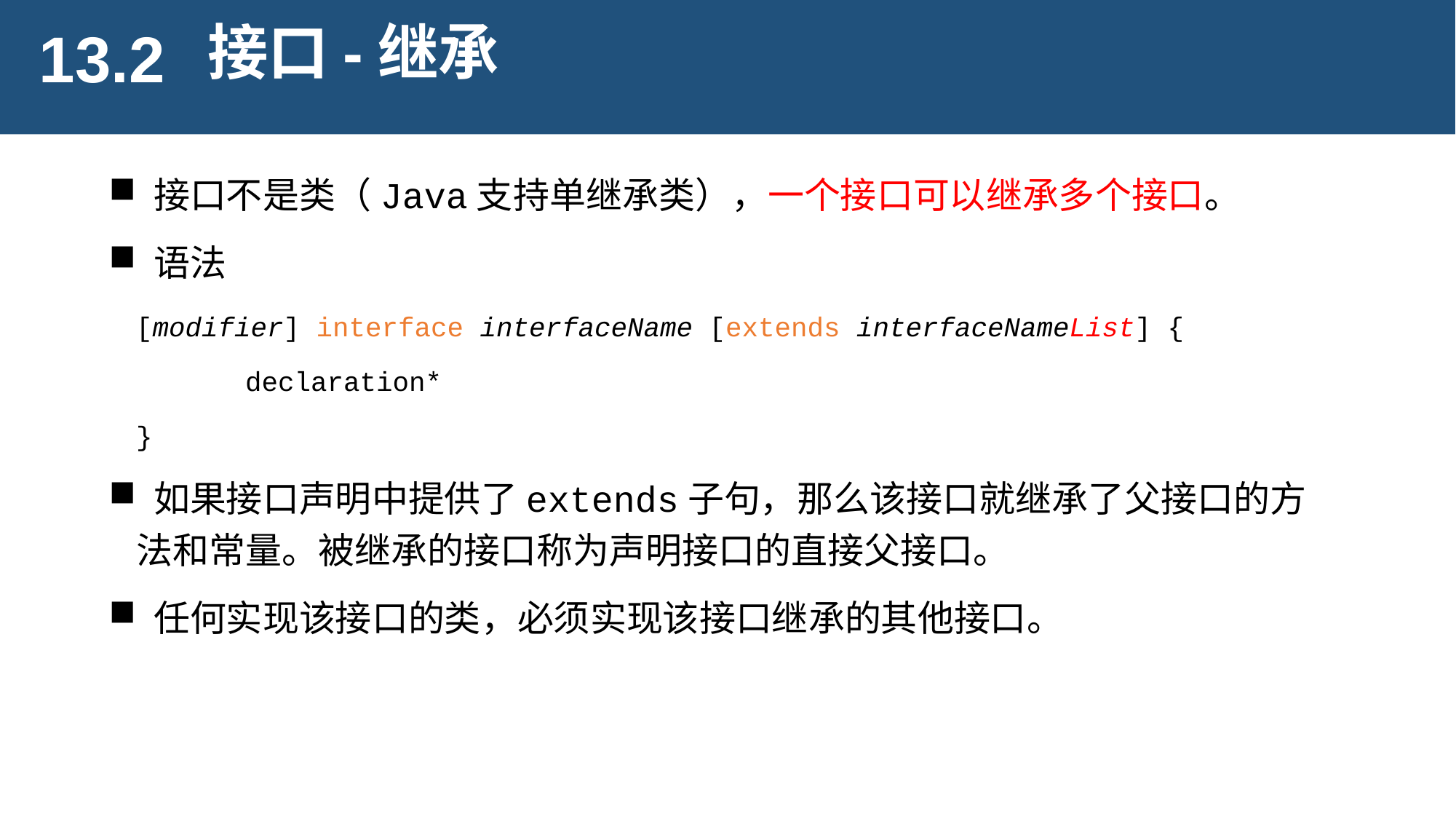

接口-继承
13.2
 接口不是类（Java支持单继承类），一个接口可以继承多个接口。
 语法
	[modifier] interface interfaceName [extends interfaceNameList] {
		declaration*
	}
 如果接口声明中提供了extends子句，那么该接口就继承了父接口的方法和常量。被继承的接口称为声明接口的直接父接口。
 任何实现该接口的类，必须实现该接口继承的其他接口。